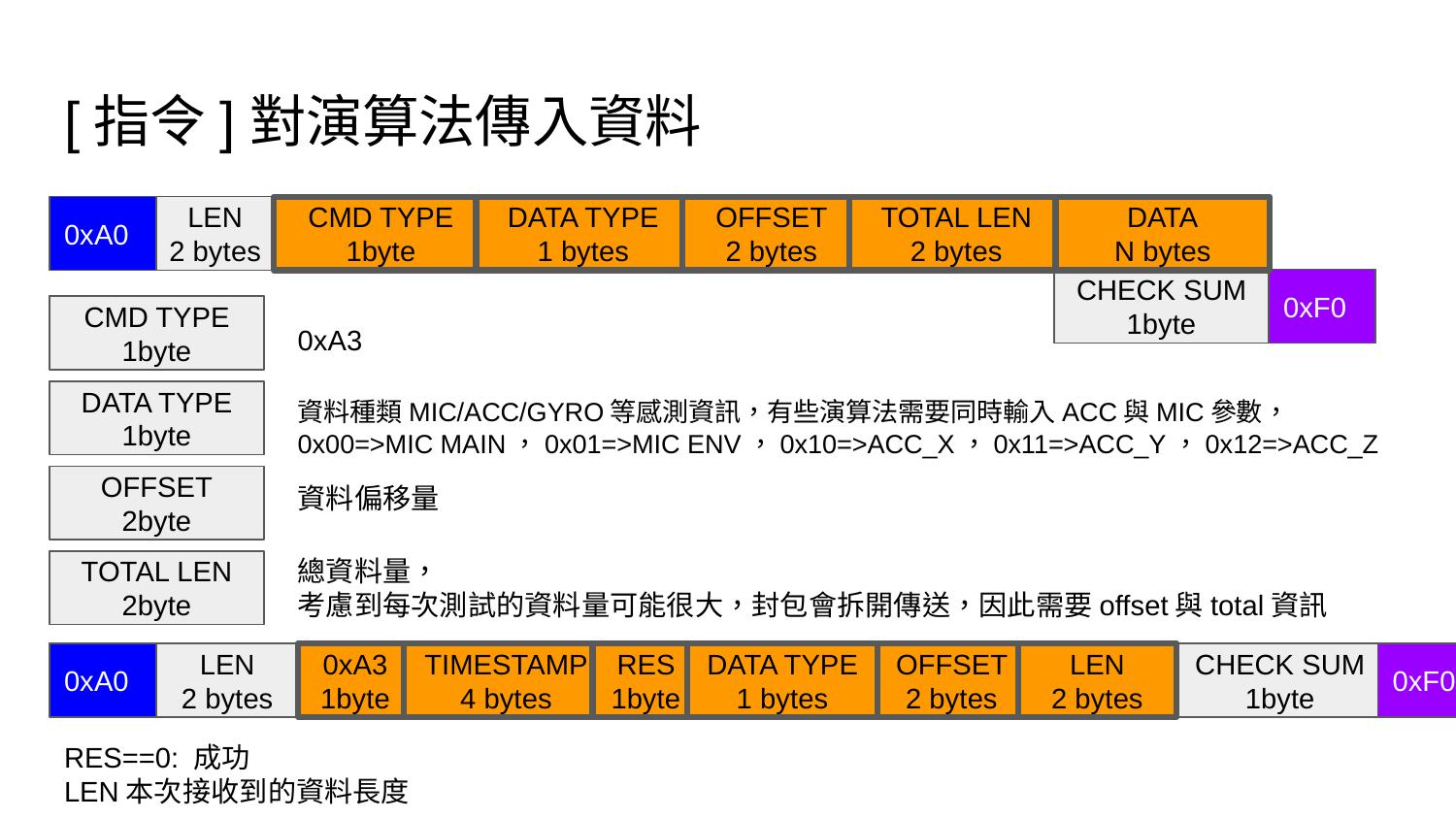

# [指令]對演算法傳入資料
0xA0
LEN
2 bytes
CMD TYPE
1byte
DATA TYPE
1 bytes
OFFSET
2 bytes
TOTAL LEN
2 bytes
DATA
N bytes
CHECK SUM
1byte
0xF0
CMD TYPE
1byte
0xA3
DATA TYPE
1byte
資料種類MIC/ACC/GYRO等感測資訊，有些演算法需要同時輸入ACC與MIC參數，
0x00=>MIC MAIN，0x01=>MIC ENV，0x10=>ACC_X，0x11=>ACC_Y，0x12=>ACC_Z
OFFSET
2byte
資料偏移量
總資料量，
考慮到每次測試的資料量可能很大，封包會拆開傳送，因此需要offset與total資訊
TOTAL LEN
2byte
0xA0
LEN
2 bytes
0xA3
1byte
TIMESTAMP
4 bytes
RES
1byte
DATA TYPE
1 bytes
OFFSET
2 bytes
LEN
2 bytes
CHECK SUM
1byte
0xF0
RES==0: 成功
LEN本次接收到的資料長度